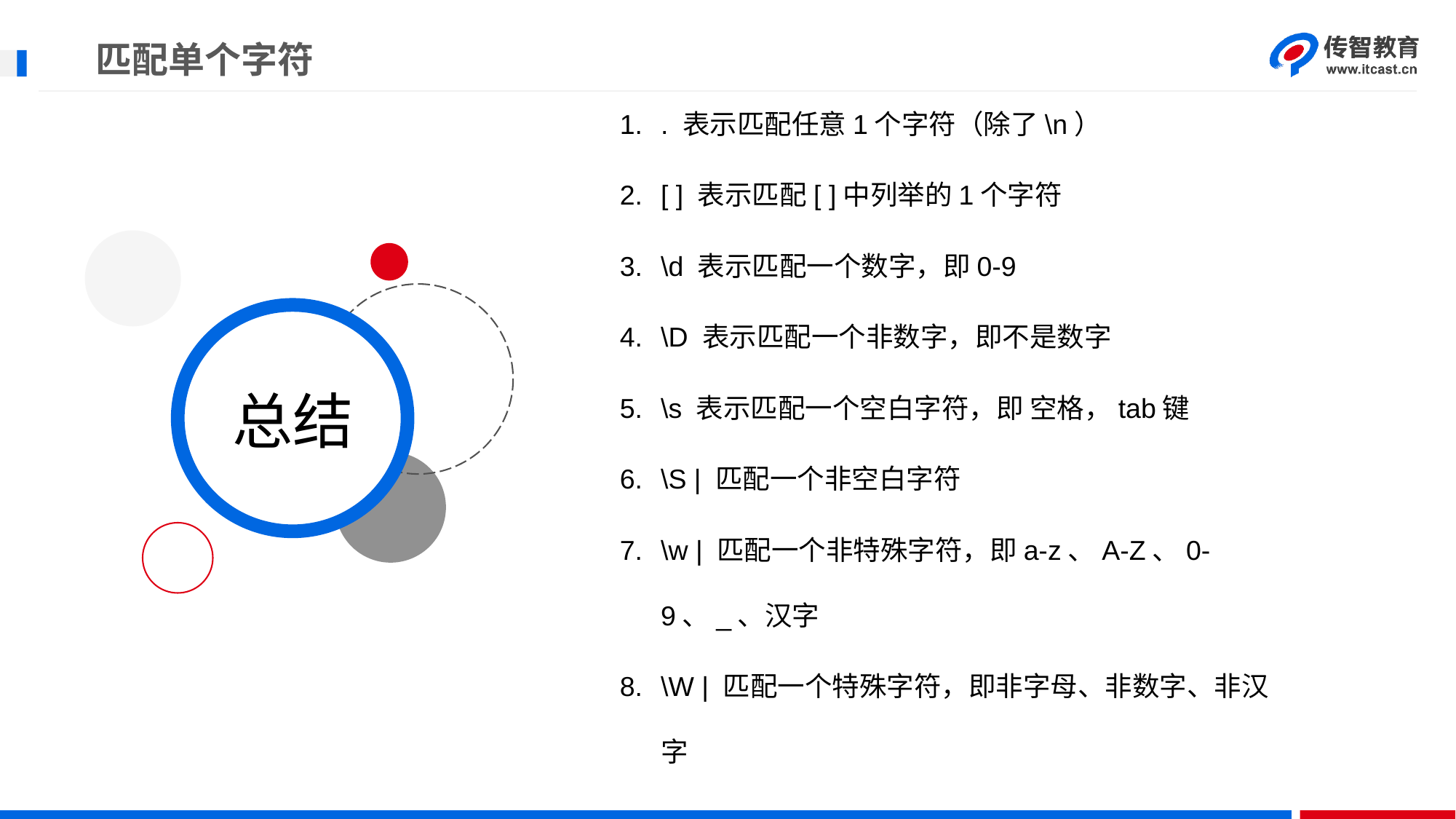

# 匹配单个字符
. 表示匹配任意1个字符（除了\n）
[ ] 表示匹配[ ]中列举的1个字符
\d 表示匹配一个数字，即0-9
\D 表示匹配一个非数字，即不是数字
\s 表示匹配一个空白字符，即 空格，tab键
\S | 匹配一个非空白字符
\w | 匹配一个非特殊字符，即a-z、A-Z、0-9、_、汉字
\W | 匹配一个特殊字符，即非字母、非数字、非汉字